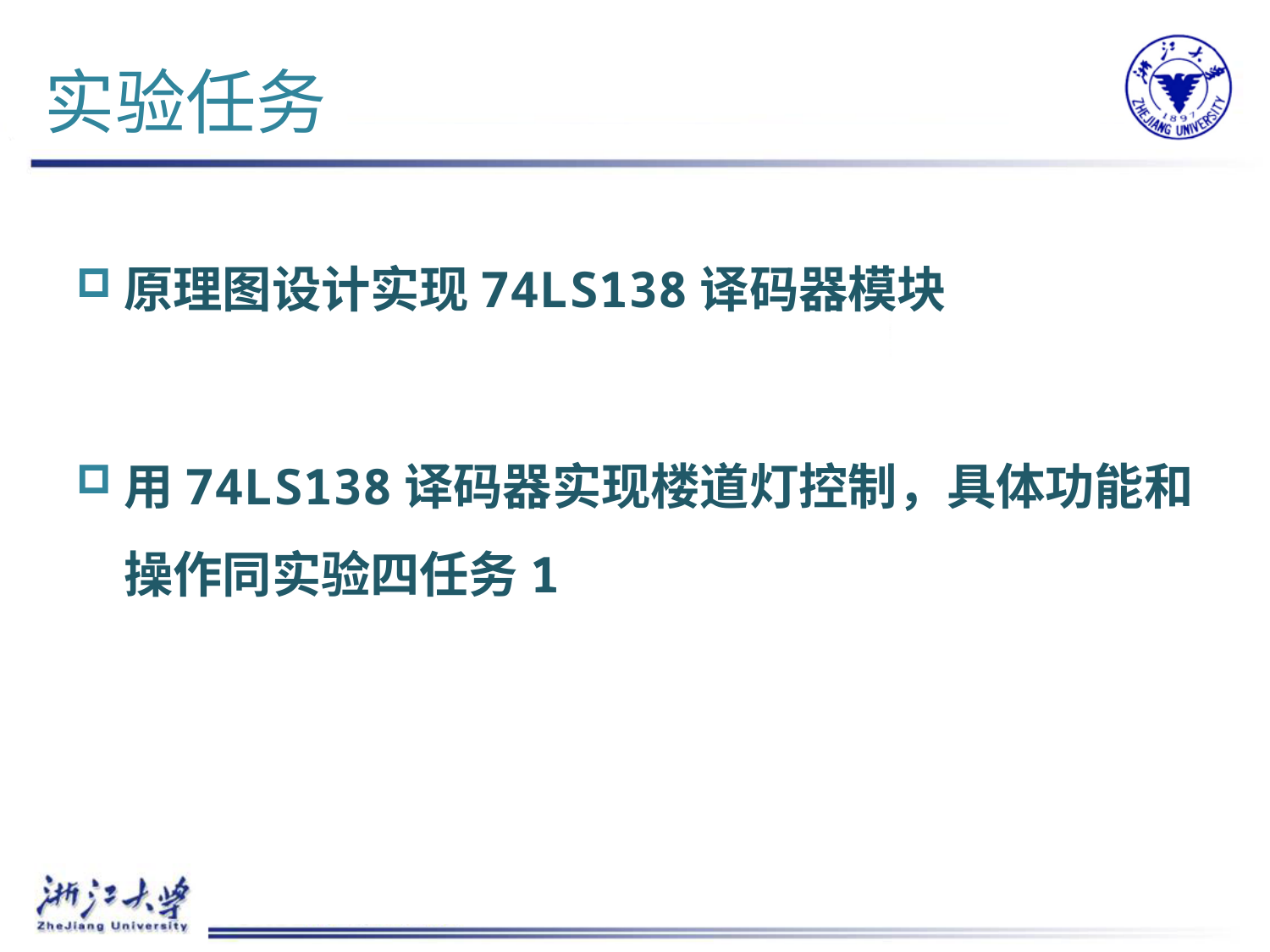

# 实验任务
原理图设计实现74LS138译码器模块

用74LS138译码器实现楼道灯控制，具体功能和操作同实验四任务1